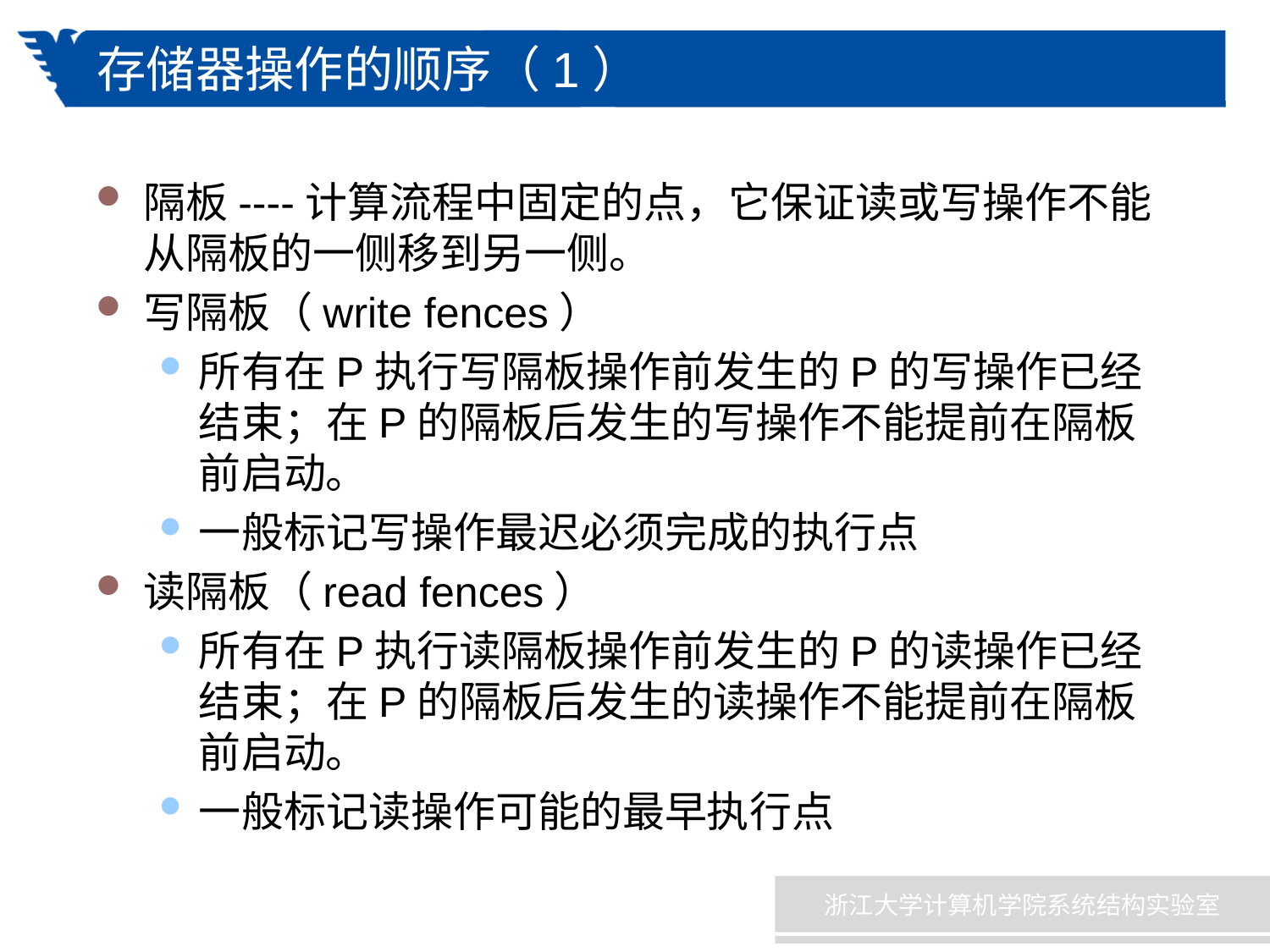

# 存储器操作的顺序（1）
隔板----计算流程中固定的点，它保证读或写操作不能从隔板的一侧移到另一侧。
写隔板（write fences）
所有在P执行写隔板操作前发生的P的写操作已经结束；在P的隔板后发生的写操作不能提前在隔板前启动。
一般标记写操作最迟必须完成的执行点
读隔板（read fences）
所有在P执行读隔板操作前发生的P的读操作已经结束；在P的隔板后发生的读操作不能提前在隔板前启动。
一般标记读操作可能的最早执行点